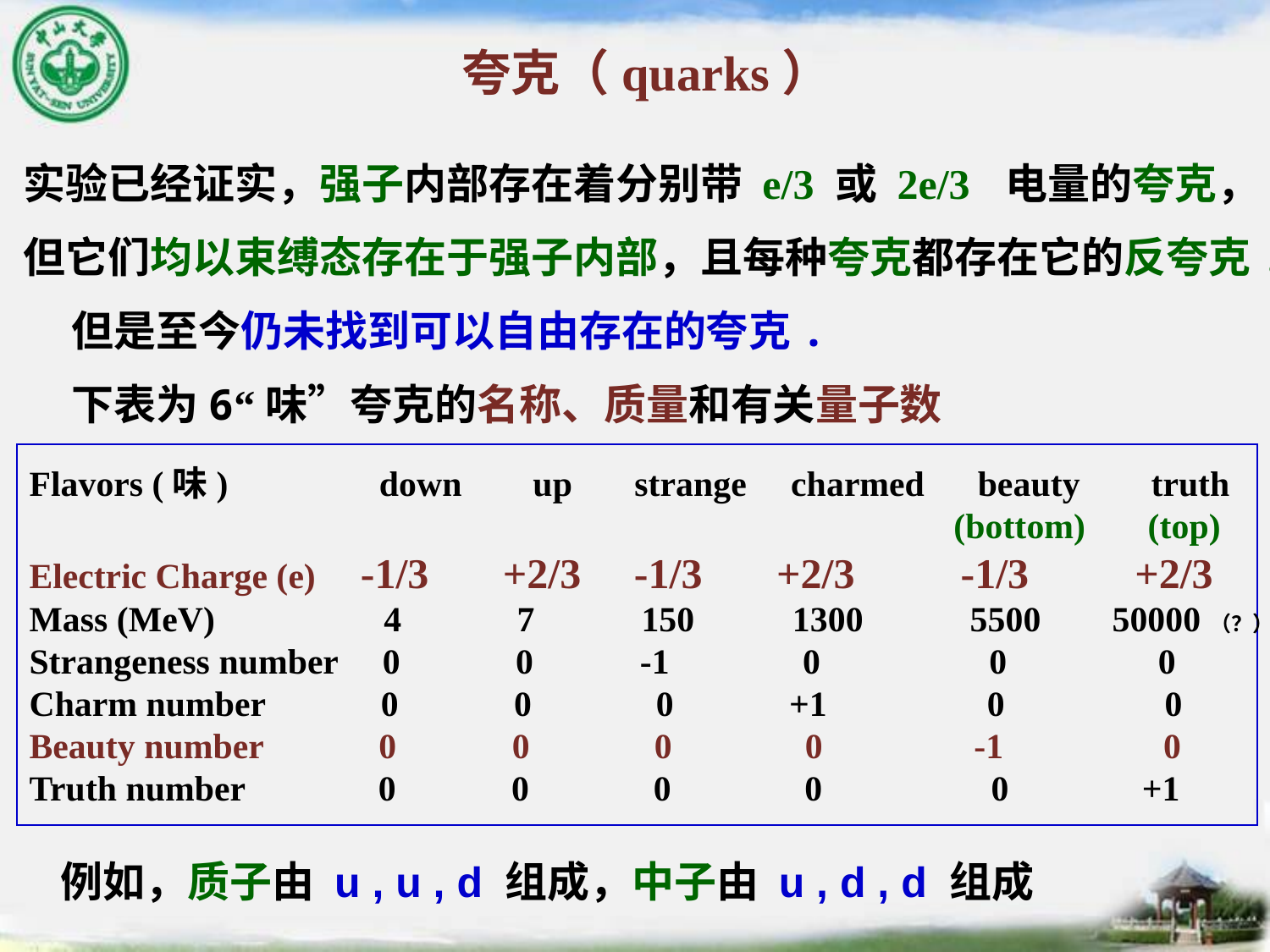

夸克（quarks）
实验已经证实，强子内部存在着分别带 e/3 或 2e/3 电量的夸克，
但它们均以束缚态存在于强子内部，且每种夸克都存在它的反夸克.
    但是至今仍未找到可以自由存在的夸克.
    下表为6“味”夸克的名称、质量和有关量子数

Flavors (味)                 down        up       strange     charmed      beauty        truth
                                                                                                        (bottom)       (top)
Electric Charge (e)     -1/3       +2/3     -1/3       +2/3          -1/3          +2/3
Mass (MeV)                   4             7            150           1300            5500        50000（？）
Strangeness number     0             0            -1               0                   0                 0
Charm number             0             0              0             +1                  0                  0
Beauty number             0             0              0               0                 -1                  0
Truth number               0             0              0               0                   0               +1
    例如，质子由 u , u , d 组成，中子由 u , d , d 组成
13